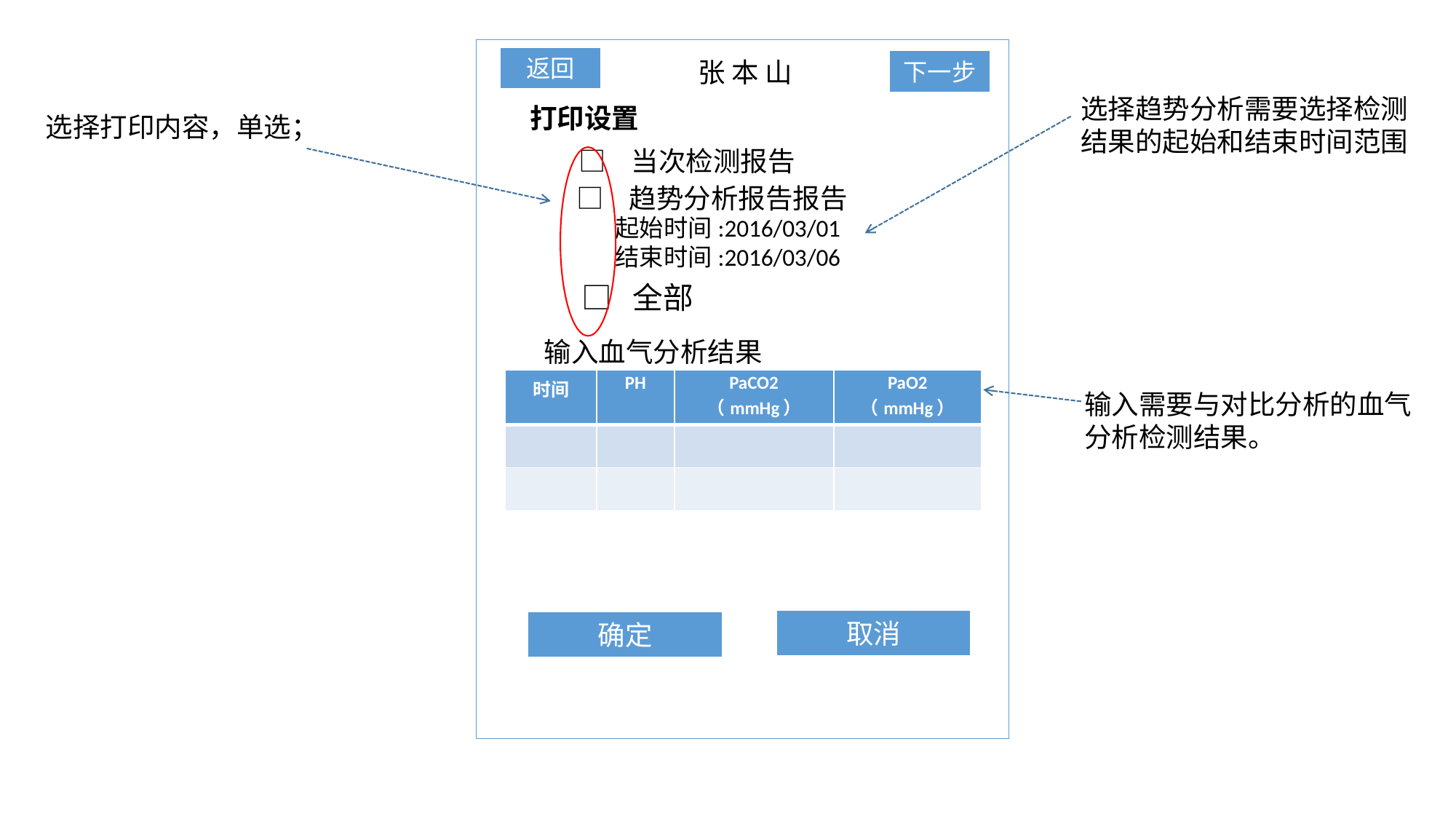

返回
张 本 山
下一步
选择趋势分析需要选择检测结果的起始和结束时间范围
打印设置
选择打印内容，单选；
□   当次检测报告

□   趋势分析报告报告
起始时间:2016/03/01
结束时间:2016/03/06
□  全部
输入血气分析结果
| 时间 | PH | PaCO2 （mmHg） | PaO2 （mmHg） |
| --- | --- | --- | --- |
|  |  |  |  |
|  |  |  |  |
输入需要与对比分析的血气分析检测结果。
取消
确定